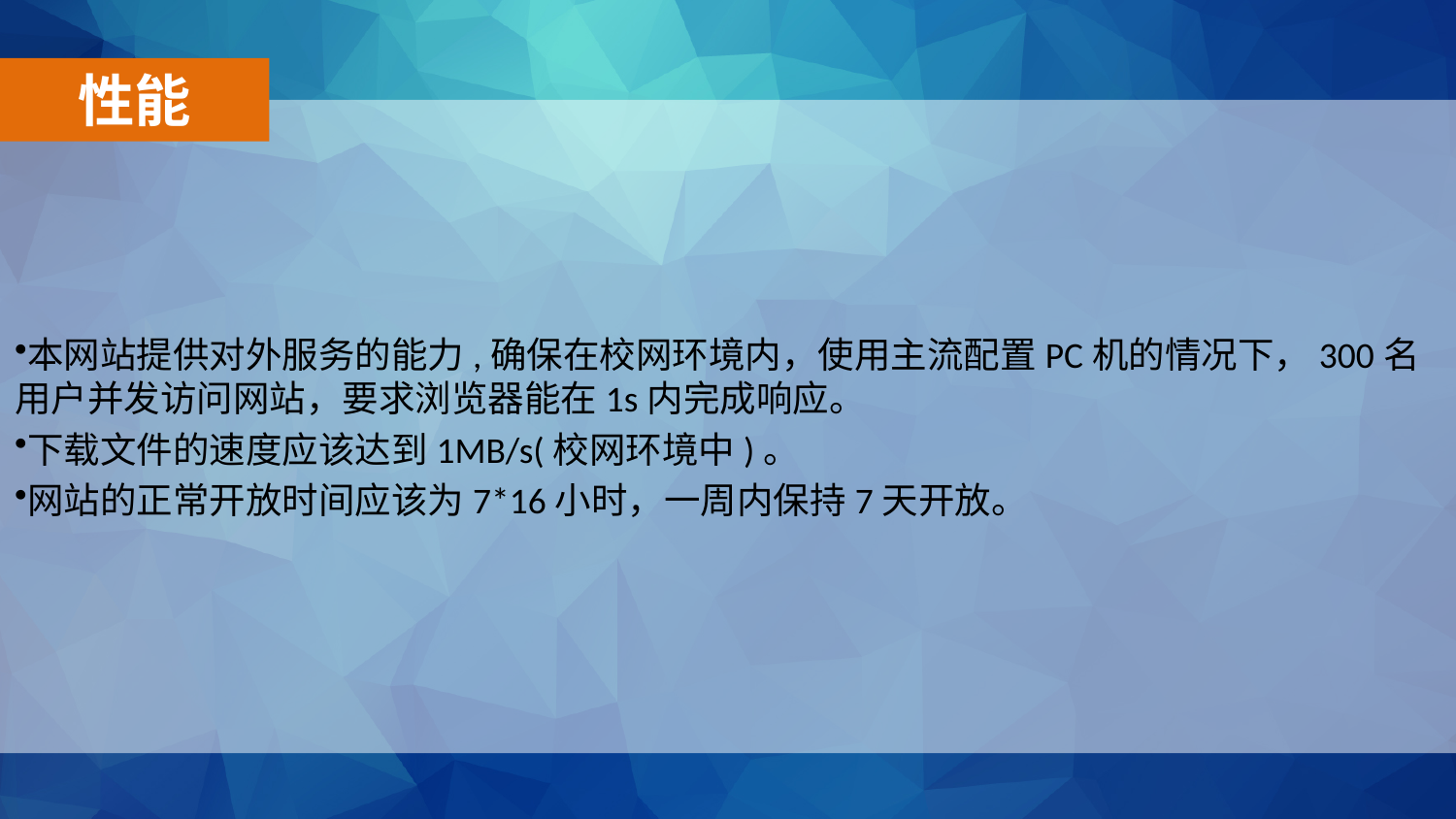

性能
本网站提供对外服务的能力,确保在校网环境内，使用主流配置PC机的情况下，300名用户并发访问网站，要求浏览器能在1s内完成响应。
下载文件的速度应该达到1MB/s(校网环境中)。
网站的正常开放时间应该为7*16小时，一周内保持7天开放。